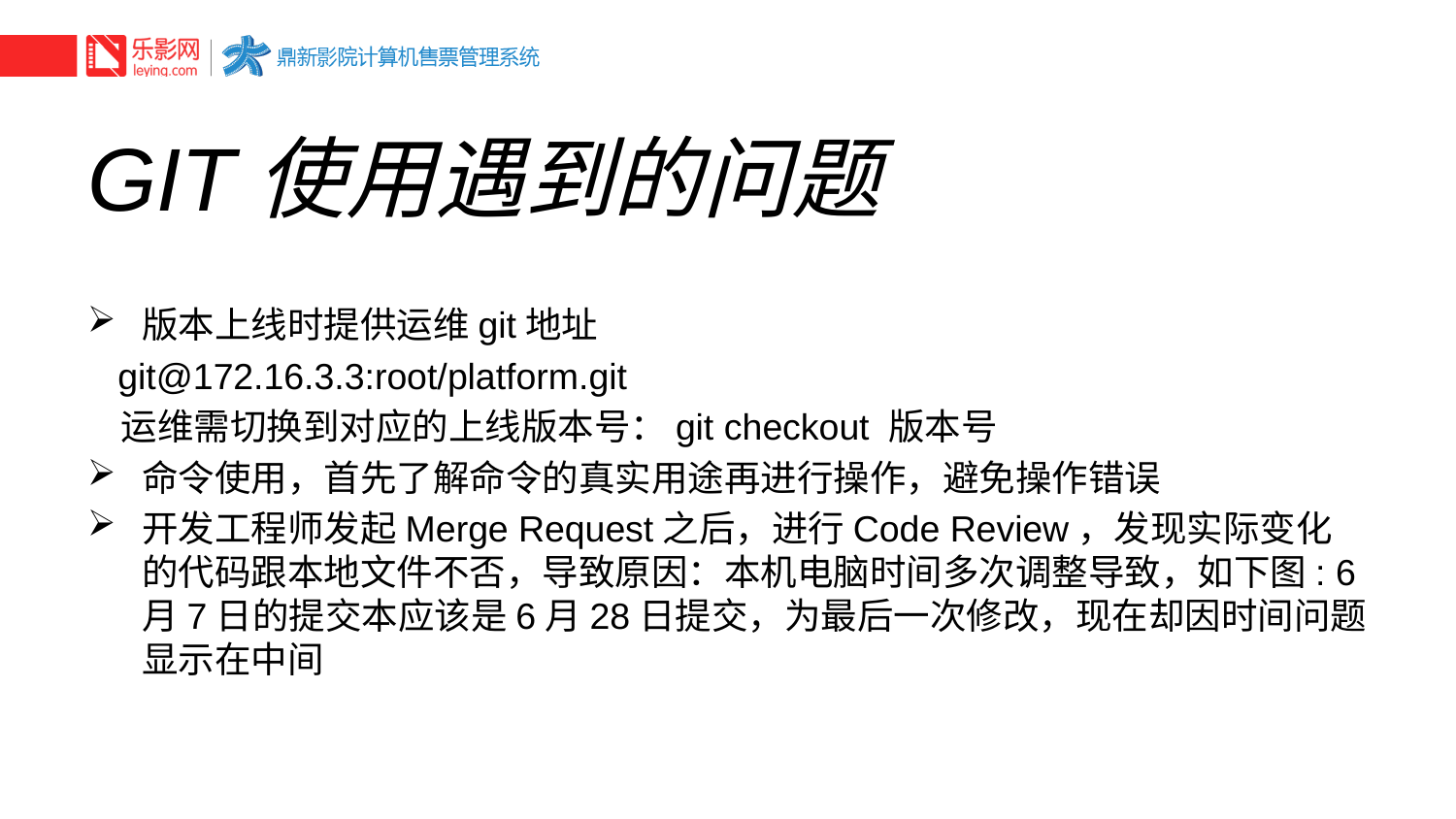

# GIT使用遇到的问题
版本上线时提供运维git地址
   git@172.16.3.3:root/platform.git
   运维需切换到对应的上线版本号：git checkout 版本号
命令使用，首先了解命令的真实用途再进行操作，避免操作错误
开发工程师发起Merge Request之后，进行Code Review，发现实际变化的代码跟本地文件不否，导致原因：本机电脑时间多次调整导致，如下图: 6月7日的提交本应该是6月28日提交，为最后一次修改，现在却因时间问题显示在中间